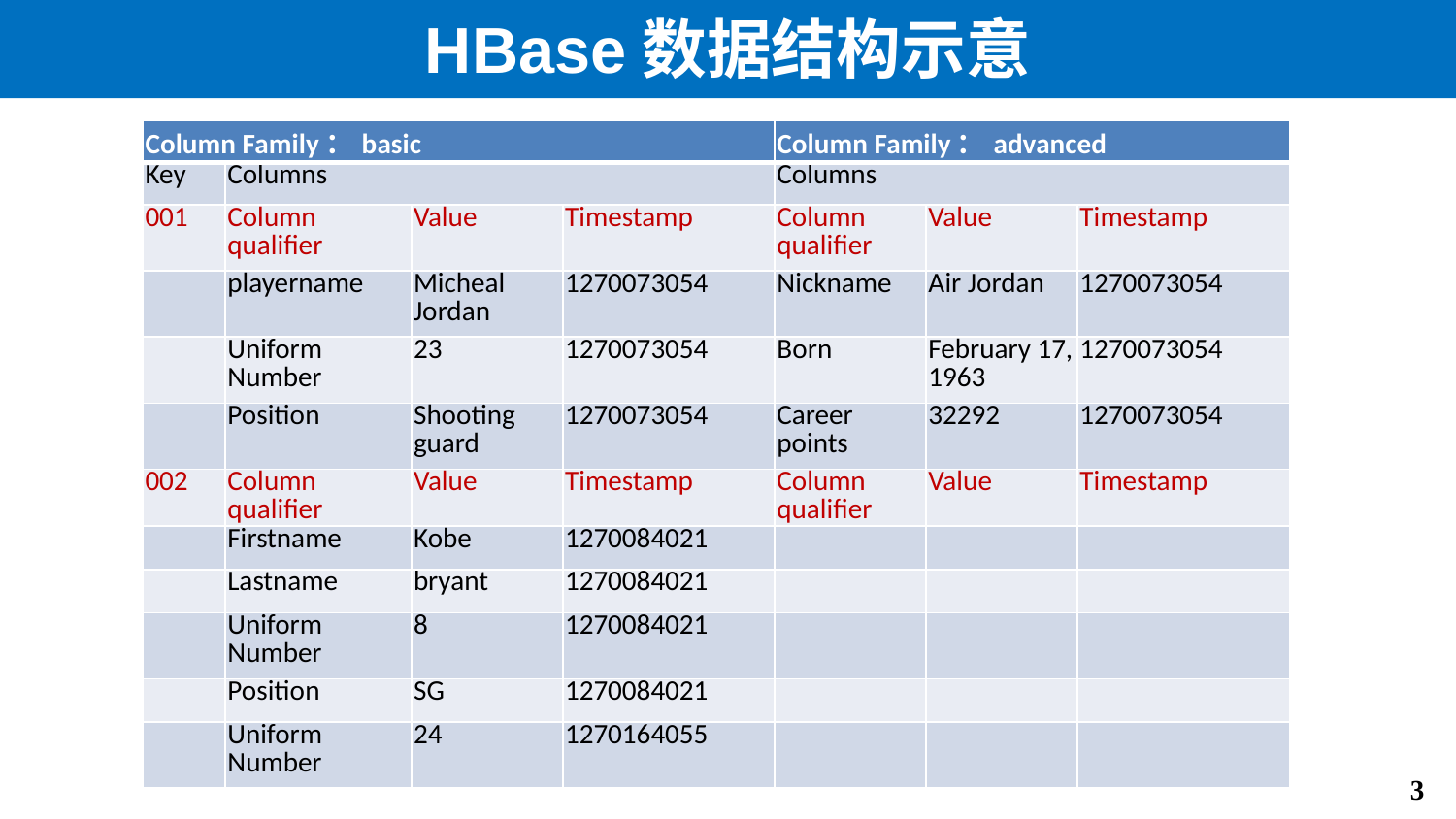

# HBase数据结构示意
| Column Family：basic |  |  |  | Column Family：advanced |  |  |
| --- | --- | --- | --- | --- | --- | --- |
| Key | Columns |  |  | Columns |  |  |
| 001 | Column qualifier | Value | Timestamp | Column qualifier | Value | Timestamp |
|  | playername | Micheal Jordan | 1270073054 | Nickname | Air Jordan | 1270073054 |
|  | Uniform Number | 23 | 1270073054 | Born | February 17, 1963 | 1270073054 |
|  | Position | Shooting guard | 1270073054 | Career points | 32292 | 1270073054 |
| 002 | Column qualifier | Value | Timestamp | Column qualifier | Value | Timestamp |
|  | Firstname | Kobe | 1270084021 |  |  |  |
|  | Lastname | bryant | 1270084021 |  |  |  |
|  | Uniform Number | 8 | 1270084021 |  |  |  |
|  | Position | SG | 1270084021 |  |  |  |
|  | Uniform Number | 24 | 1270164055 |  |  |  |